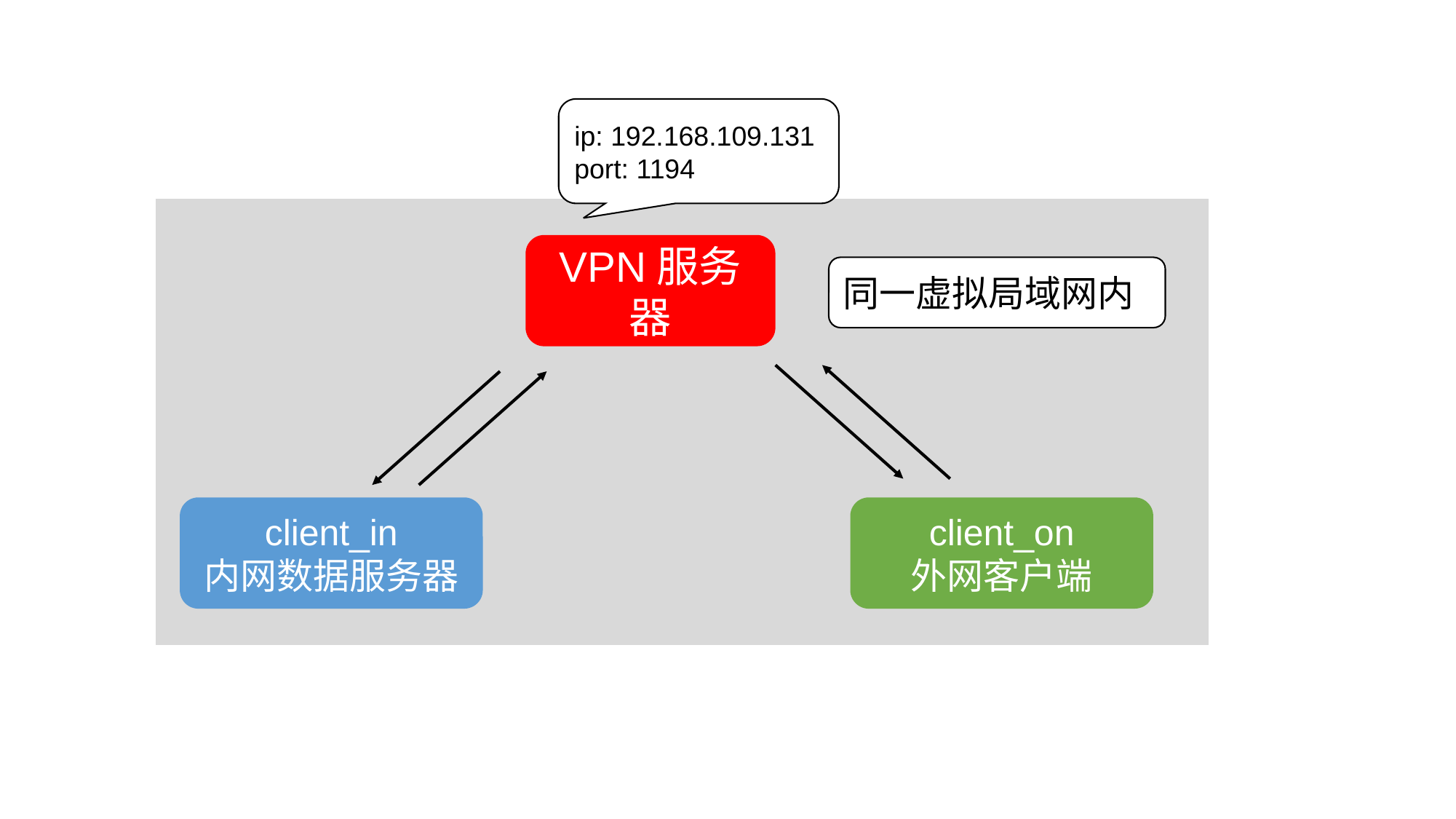

ip: 192.168.109.131
port: 1194

VPN服务器
同一虚拟局域网内
client_in
内网数据服务器
client_on
外网客户端